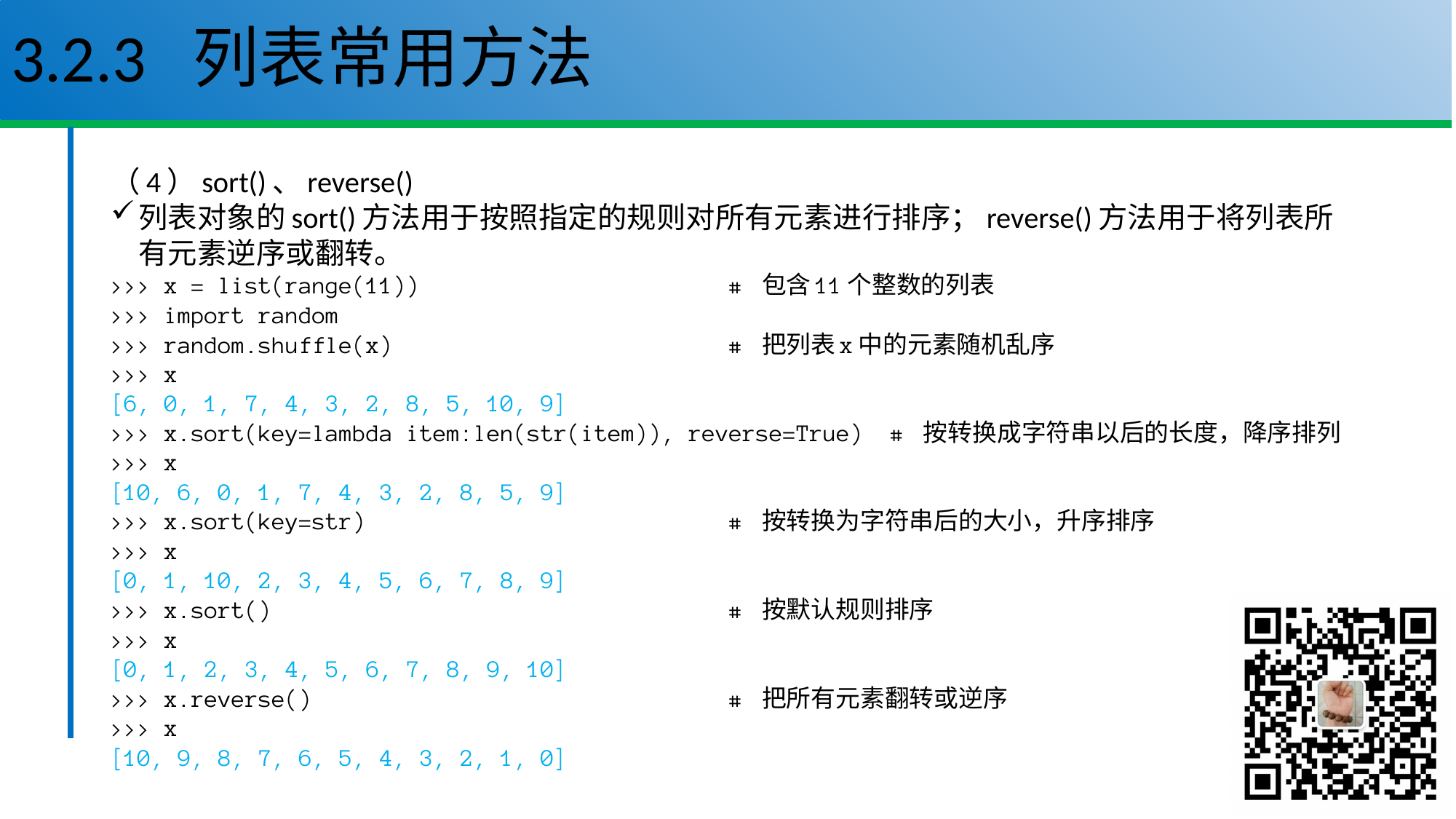

# 3.2.3  列表常用方法
（4）sort()、reverse()
列表对象的sort()方法用于按照指定的规则对所有元素进行排序；reverse()方法用于将列表所有元素逆序或翻转。
>>> x = list(range(11))                       # 包含11个整数的列表
>>> import random
>>> random.shuffle(x)                         # 把列表x中的元素随机乱序
>>> x
[6, 0, 1, 7, 4, 3, 2, 8, 5, 10, 9]
>>> x.sort(key=lambda item:len(str(item)), reverse=True)  # 按转换成字符串以后的长度，降序排列
>>> x
[10, 6, 0, 1, 7, 4, 3, 2, 8, 5, 9]
>>> x.sort(key=str)                           # 按转换为字符串后的大小，升序排序
>>> x
[0, 1, 10, 2, 3, 4, 5, 6, 7, 8, 9]
>>> x.sort()                                  # 按默认规则排序
>>> x
[0, 1, 2, 3, 4, 5, 6, 7, 8, 9, 10]
>>> x.reverse()                               # 把所有元素翻转或逆序
>>> x
[10, 9, 8, 7, 6, 5, 4, 3, 2, 1, 0]
13